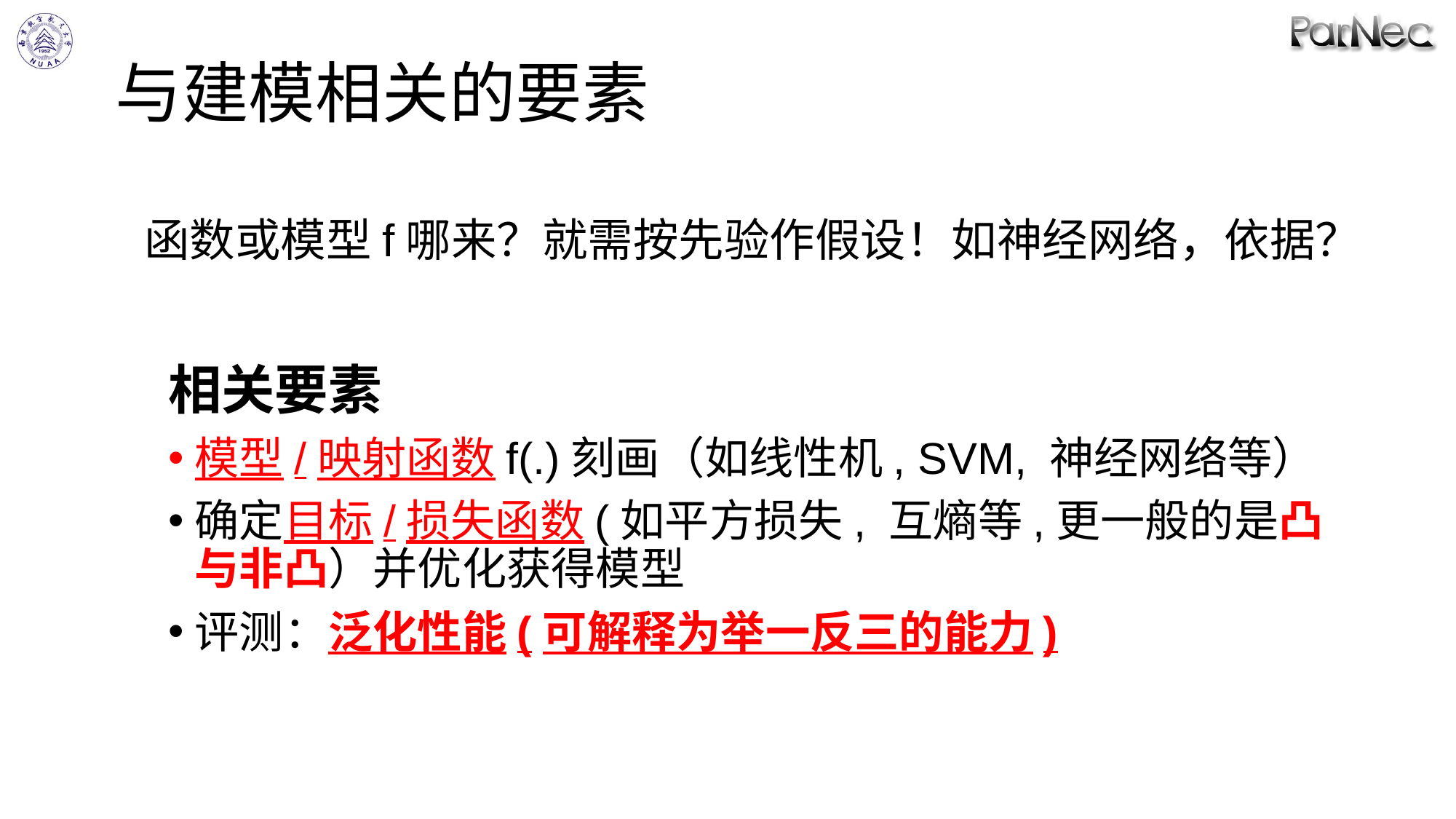

# 与建模相关的要素
函数或模型f哪来？就需按先验作假设！如神经网络，依据？
相关要素
模型/映射函数f(.)刻画（如线性机, SVM, 神经网络等）
确定目标/损失函数(如平方损失, 互熵等,更一般的是凸与非凸）并优化获得模型
评测：泛化性能(可解释为举一反三的能力)